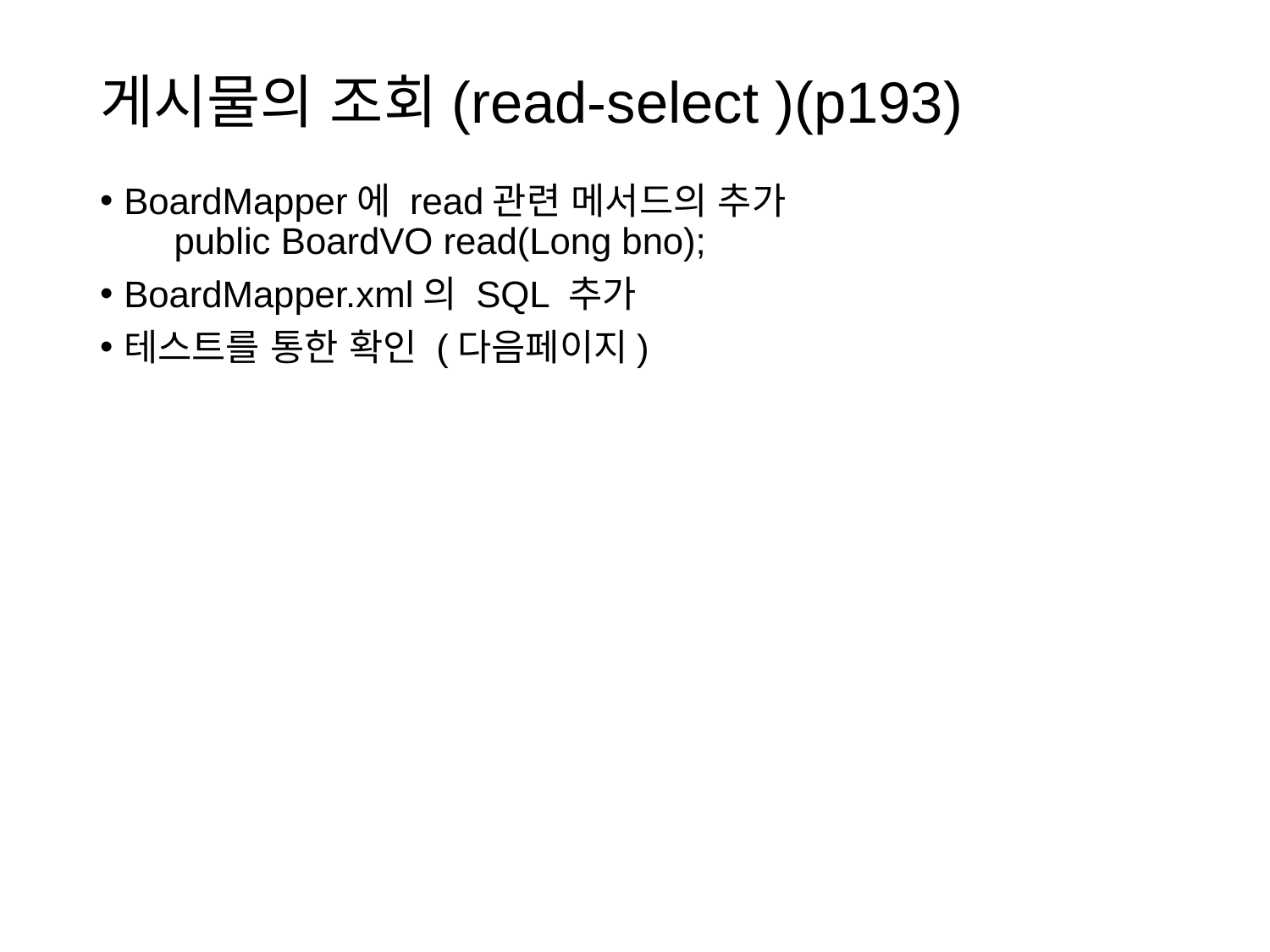

# 게시물의 조회(read-select )(p193)
BoardMapper에 read관련 메서드의 추가
    public BoardVO read(Long bno);
BoardMapper.xml의 SQL 추가
테스트를 통한 확인 (다음페이지)